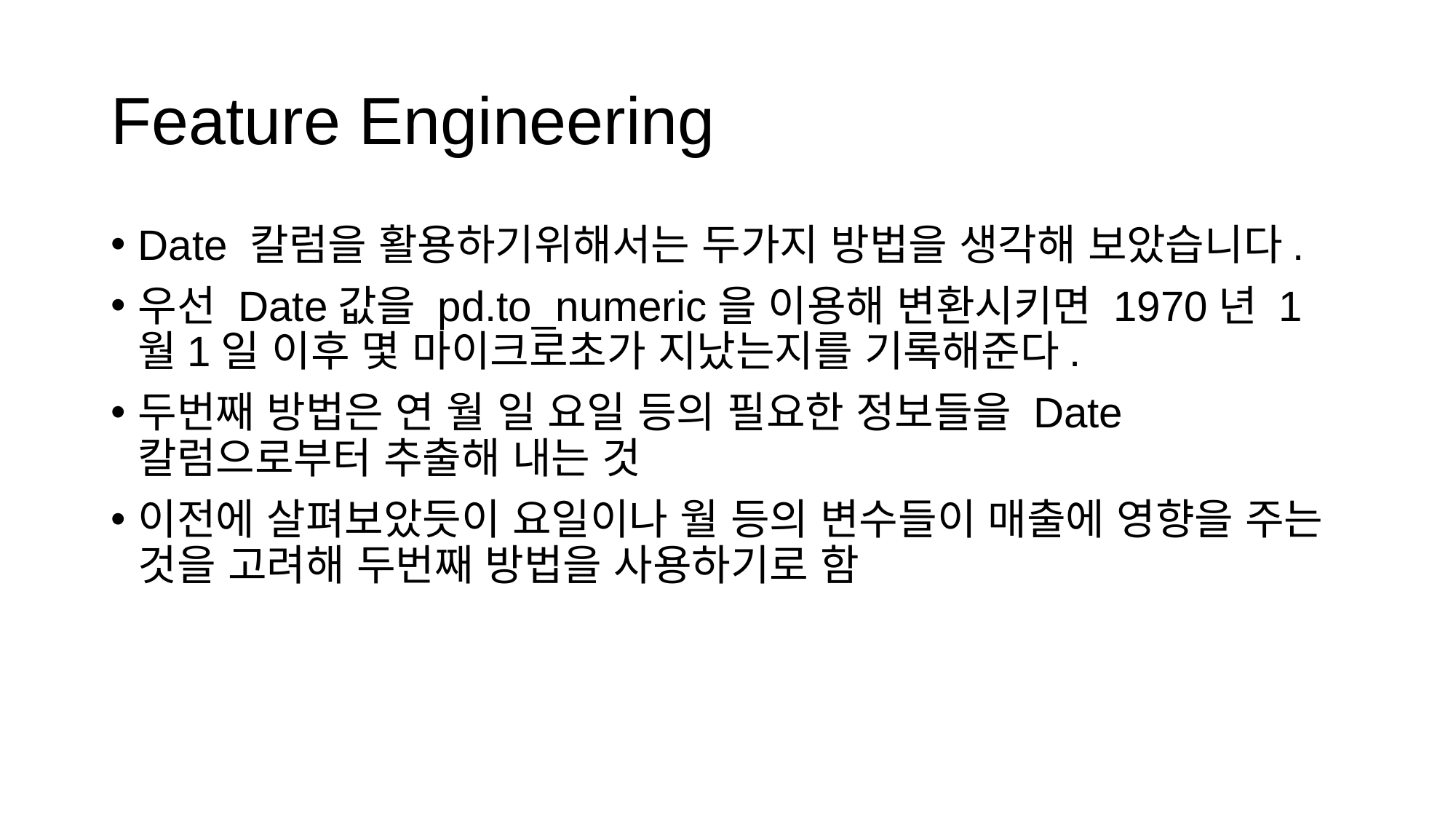

# Feature Engineering
Date 칼럼을 활용하기위해서는 두가지 방법을 생각해 보았습니다.
우선 Date값을 pd.to_numeric을 이용해 변환시키면 1970년 1월1일 이후 몇 마이크로초가 지났는지를 기록해준다.
두번째 방법은 연 월 일 요일 등의 필요한 정보들을 Date칼럼으로부터 추출해 내는 것
이전에 살펴보았듯이 요일이나 월 등의 변수들이 매출에 영향을 주는 것을 고려해 두번째 방법을 사용하기로 함